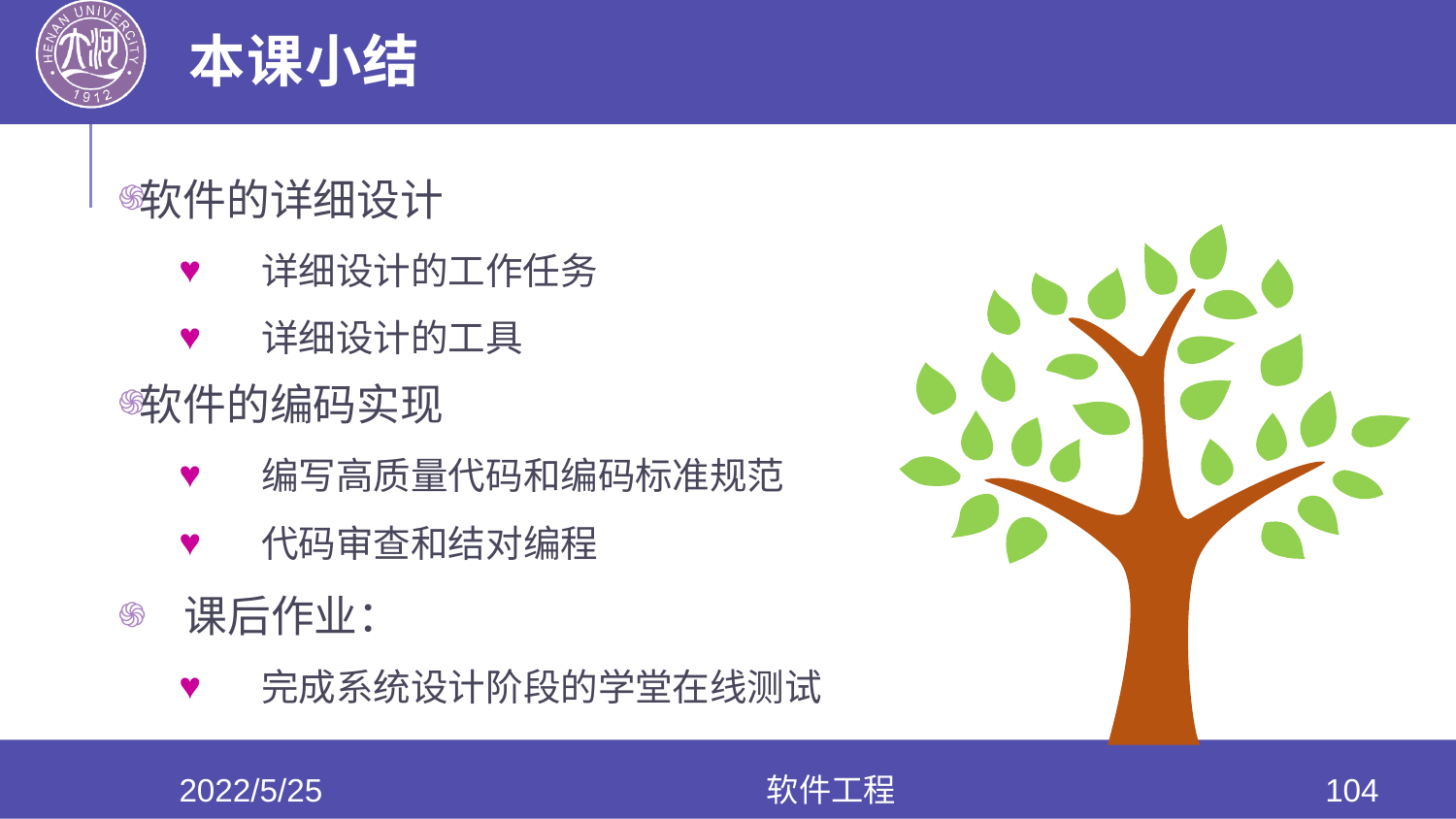

# 本课小结
软件的详细设计
详细设计的工作任务
详细设计的工具
软件的编码实现
编写高质量代码和编码标准规范
代码审查和结对编程
课后作业：
完成系统设计阶段的学堂在线测试

2022/5/25
软件工程
104